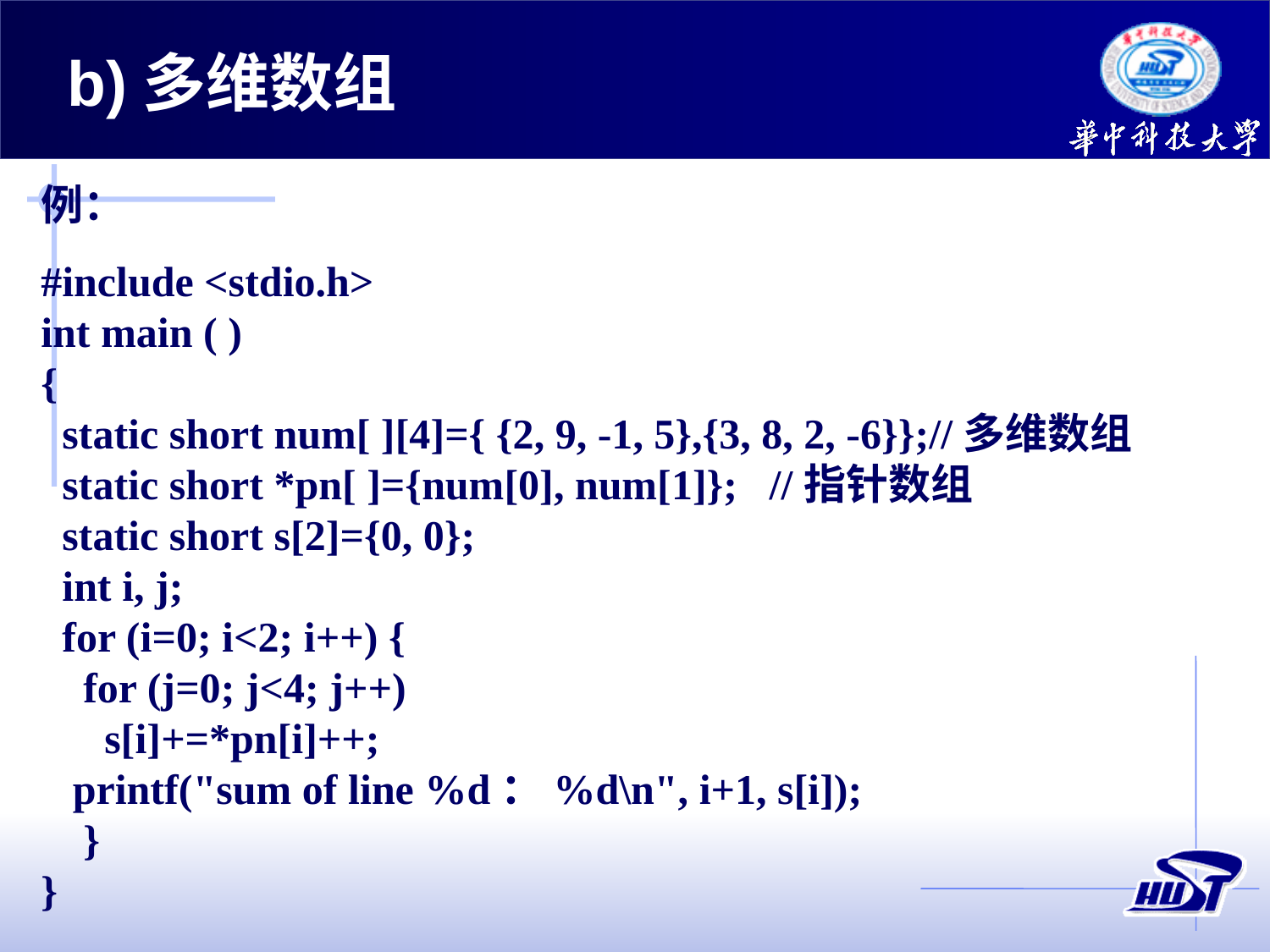

b)多维数组
例：
#include <stdio.h>
int main ( )
{
  static short num[ ][4]={ {2, 9, -1, 5},{3, 8, 2, -6}};//多维数组
  static short *pn[ ]={num[0], num[1]};   //指针数组
  static short s[2]={0, 0};
  int i, j;
  for (i=0; i<2; i++) {
    for (j=0; j<4; j++)
      s[i]+=*pn[i]++;
   printf("sum of line %d：%d\n", i+1, s[i]);
    }
}